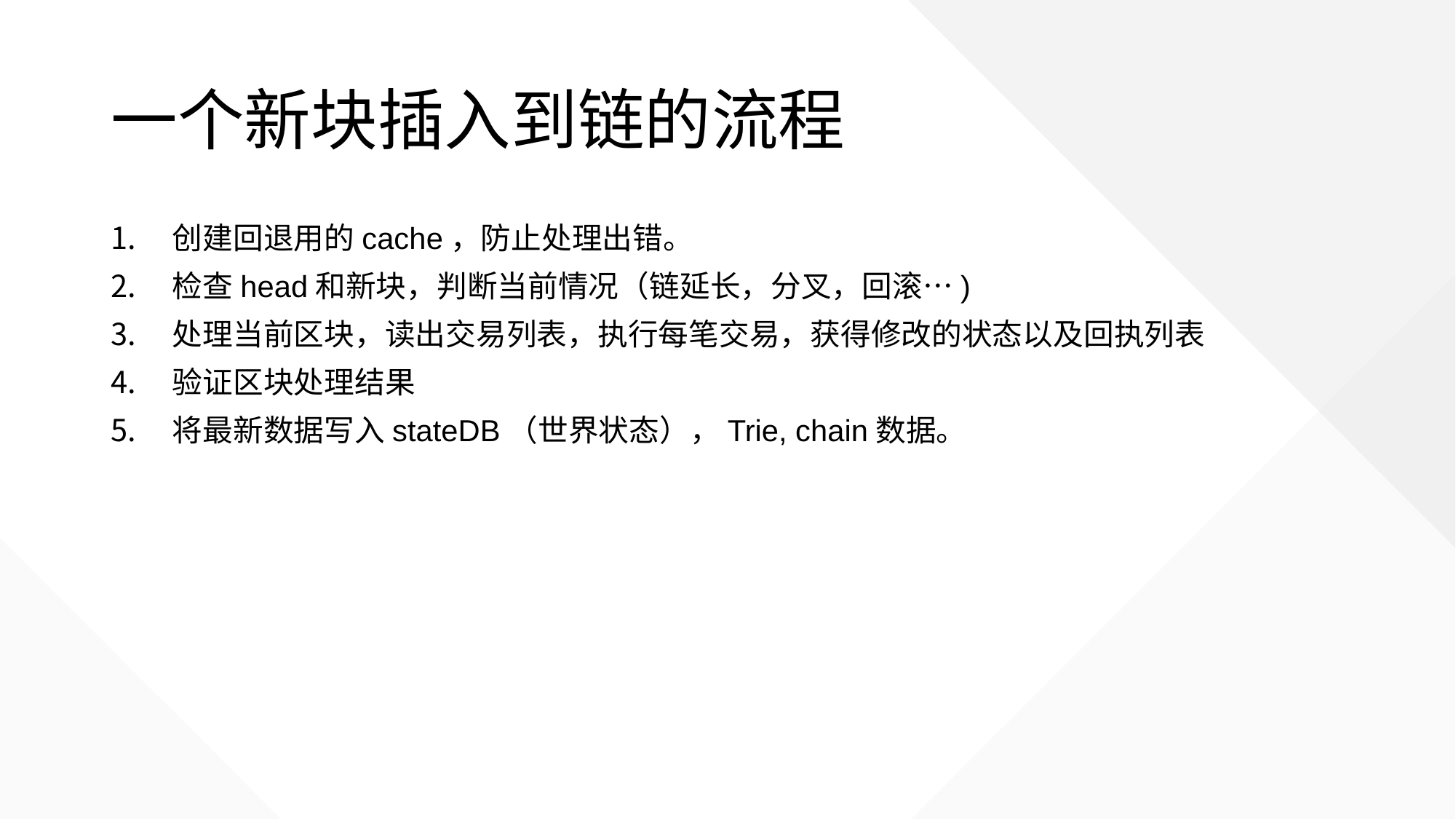

# 一个新块插入到链的流程
创建回退用的cache，防止处理出错。
检查head和新块，判断当前情况（链延长，分叉，回滚…)
处理当前区块，读出交易列表，执行每笔交易，获得修改的状态以及回执列表
验证区块处理结果
将最新数据写入stateDB（世界状态），Trie, chain数据。